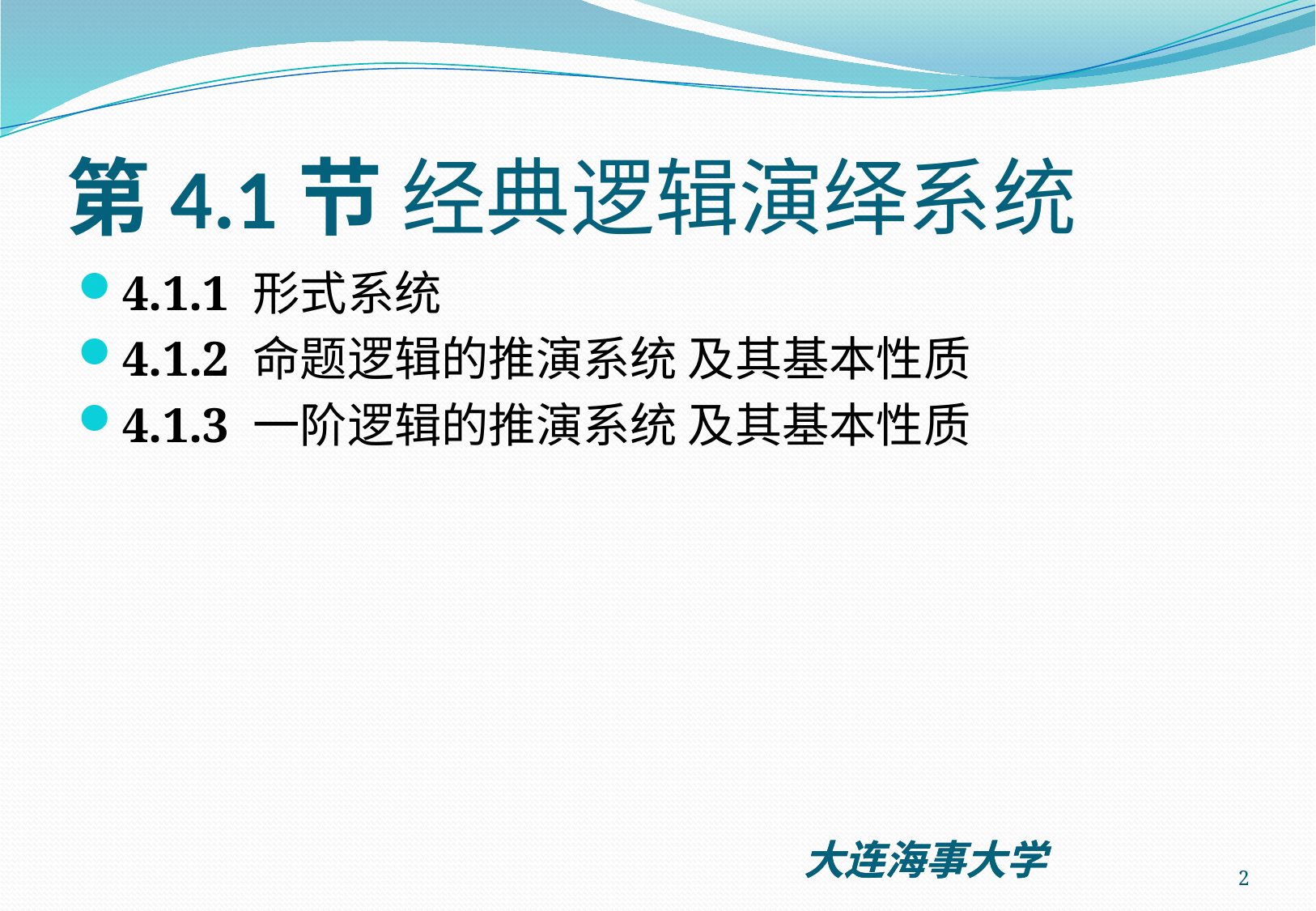

# 第4.1节 经典逻辑演绎系统
4.1.1 形式系统
4.1.2 命题逻辑的推演系统 及其基本性质
4.1.3 一阶逻辑的推演系统 及其基本性质

2